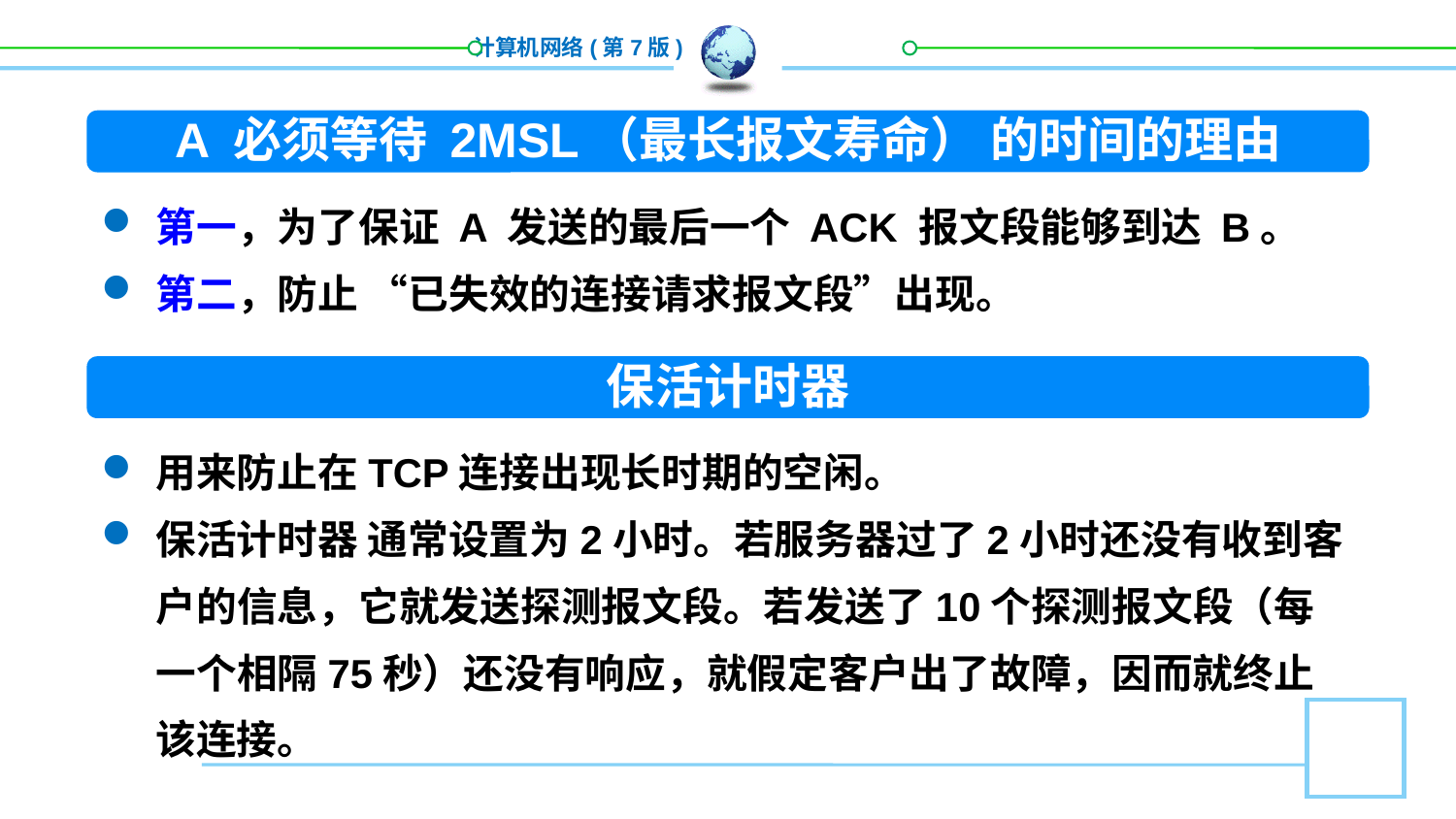

A 必须等待 2MSL（最长报文寿命） 的时间的理由

第一，为了保证 A 发送的最后一个 ACK 报文段能够到达 B。
第二，防止 “已失效的连接请求报文段”出现。
保活计时器

用来防止在TCP连接出现长时期的空闲。
保活计时器 通常设置为2小时。若服务器过了2小时还没有收到客户的信息，它就发送探测报文段。若发送了10个探测报文段（每一个相隔75秒）还没有响应，就假定客户出了故障，因而就终止该连接。